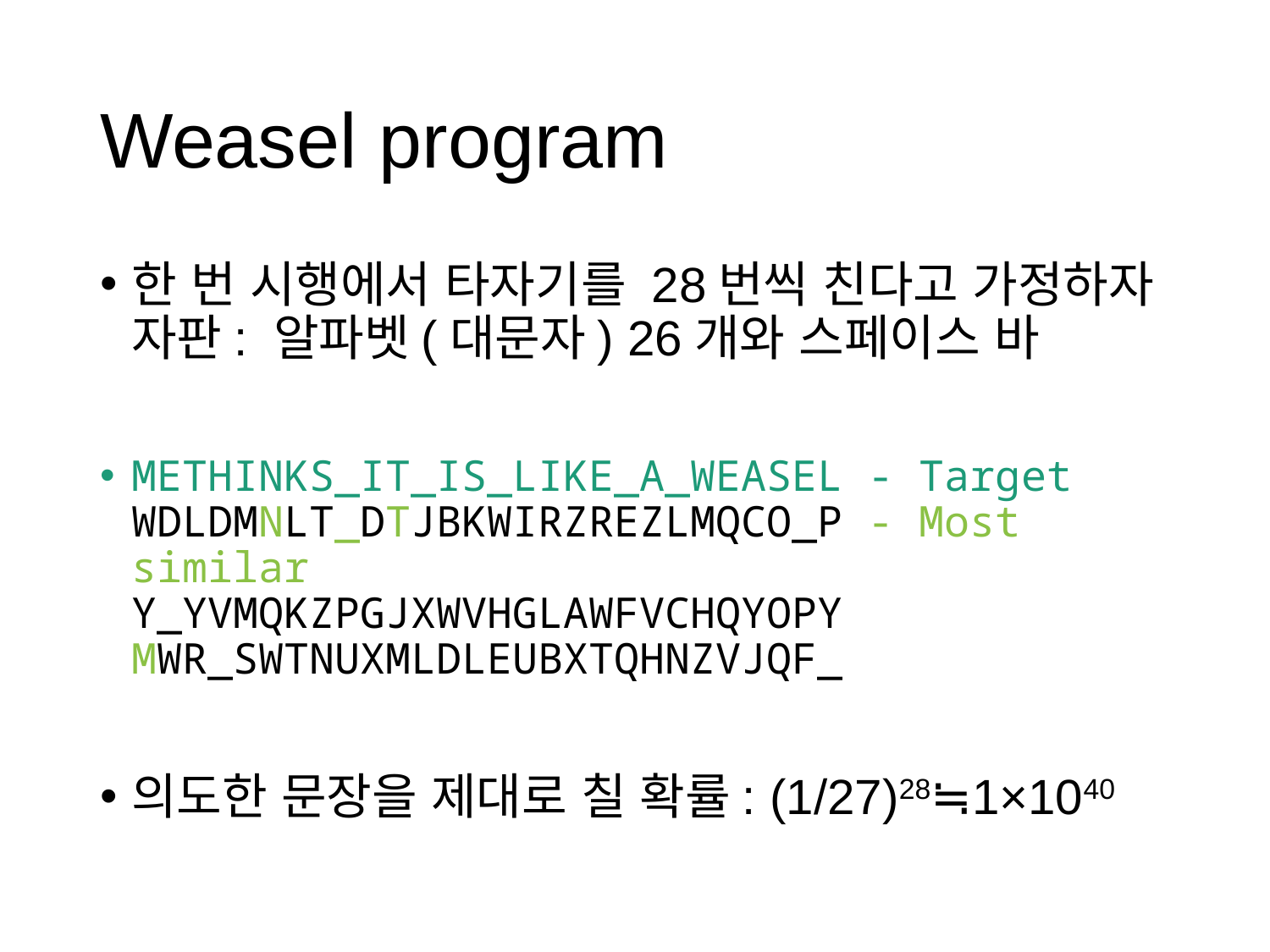

# Weasel program
한 번 시행에서 타자기를 28번씩 친다고 가정하자
자판: 알파벳(대문자) 26개와 스페이스 바

METHINKS_IT_IS_LIKE_A_WEASEL - Target
WDLDMNLT_DTJBKWIRZREZLMQCO_P - Most similar
Y_YVMQKZPGJXWVHGLAWFVCHQYOPY
MWR_SWTNUXMLDLEUBXTQHNZVJQF_

의도한 문장을 제대로 칠 확률: (1/27)28≒1×1040